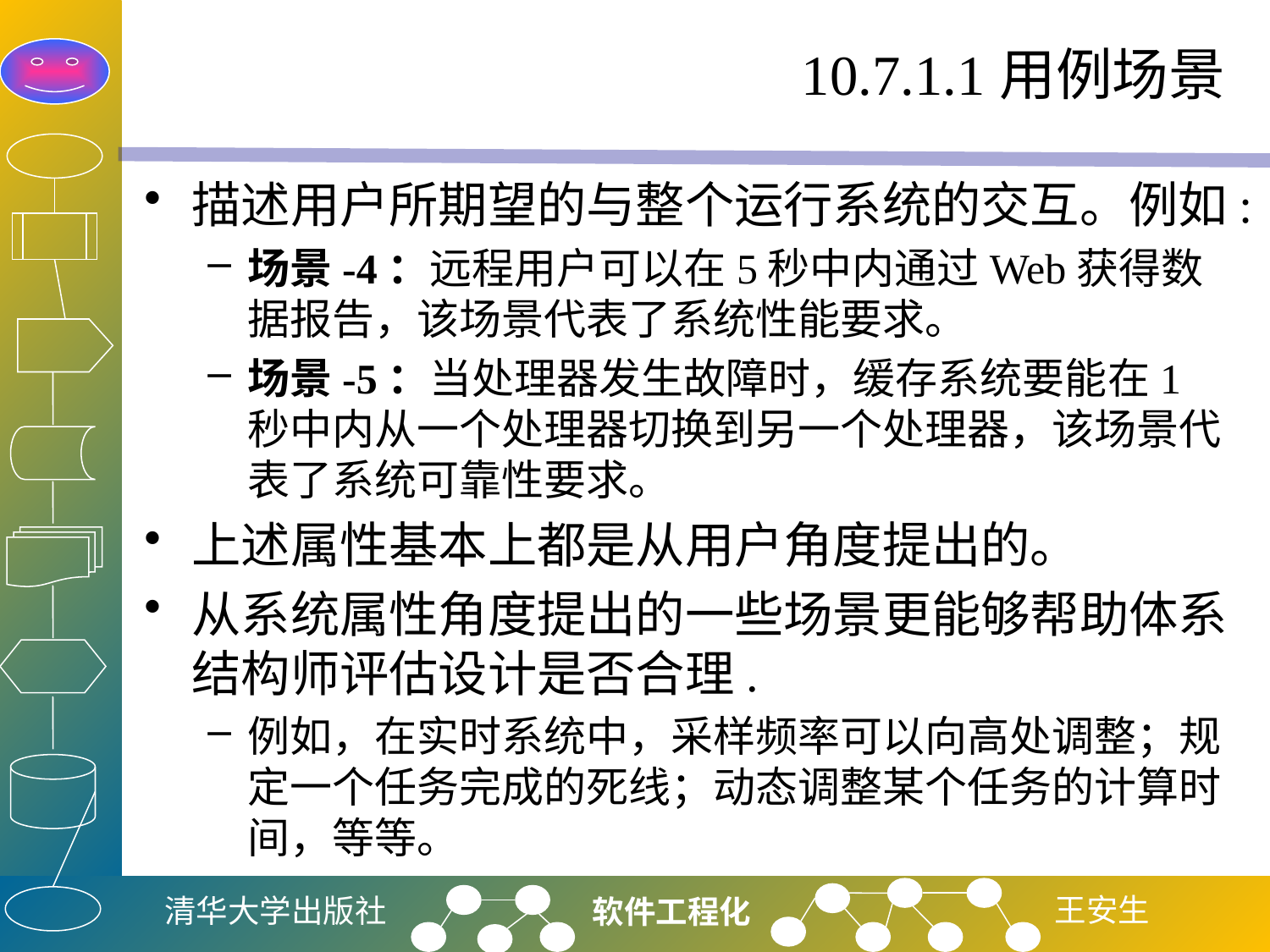

# 10.7.1.1用例场景
描述用户所期望的与整个运行系统的交互。例如:
场景-4：远程用户可以在5秒中内通过Web获得数据报告，该场景代表了系统性能要求。
场景-5：当处理器发生故障时，缓存系统要能在1秒中内从一个处理器切换到另一个处理器，该场景代表了系统可靠性要求。
上述属性基本上都是从用户角度提出的。
从系统属性角度提出的一些场景更能够帮助体系结构师评估设计是否合理.
例如，在实时系统中，采样频率可以向高处调整；规定一个任务完成的死线；动态调整某个任务的计算时间，等等。